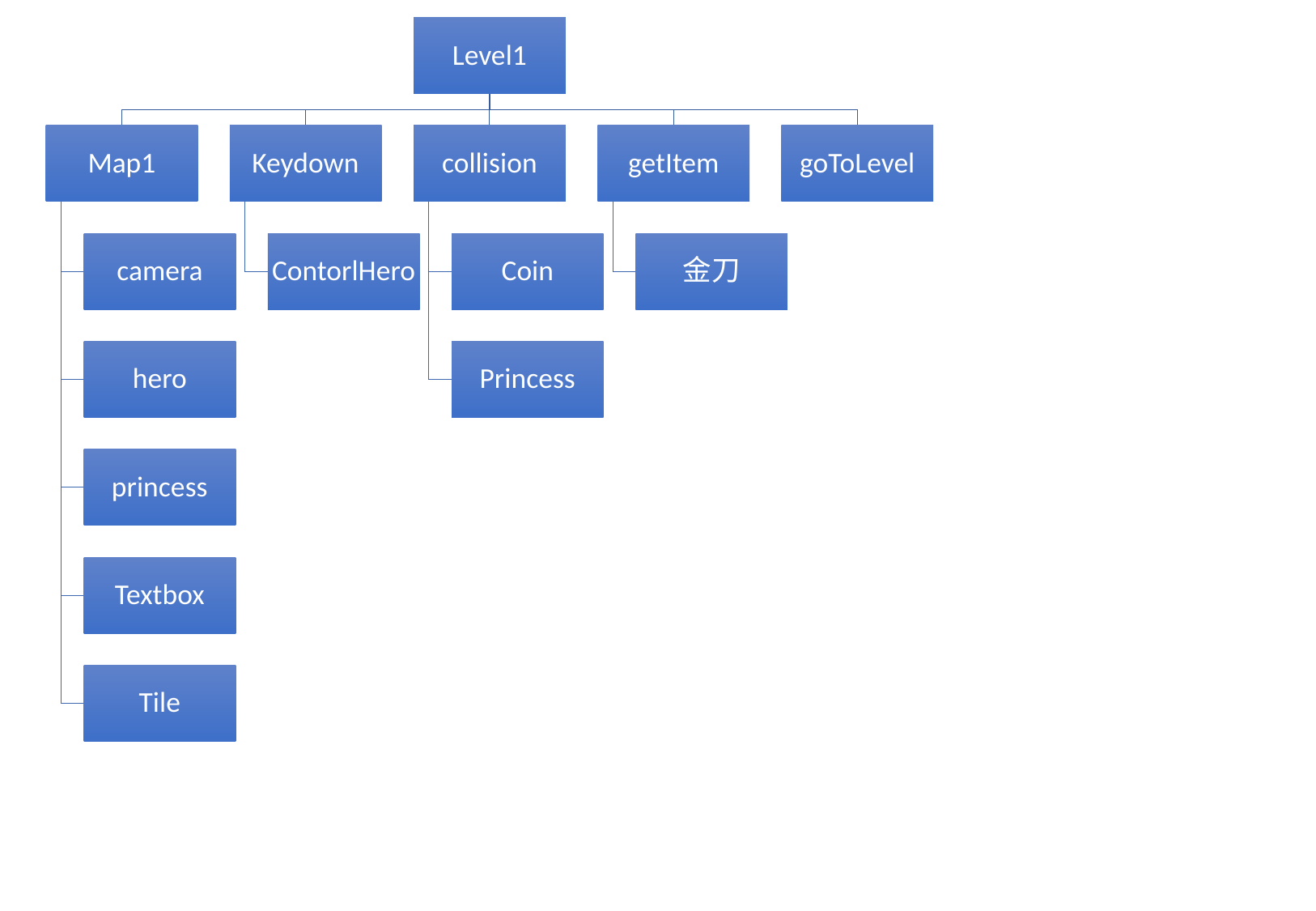

Level1
Map1
camera
hero
princess
Textbox
Tile
Keydown
ContorlHero
collision
Coin
Princess
getItem
金刀
goToLevel